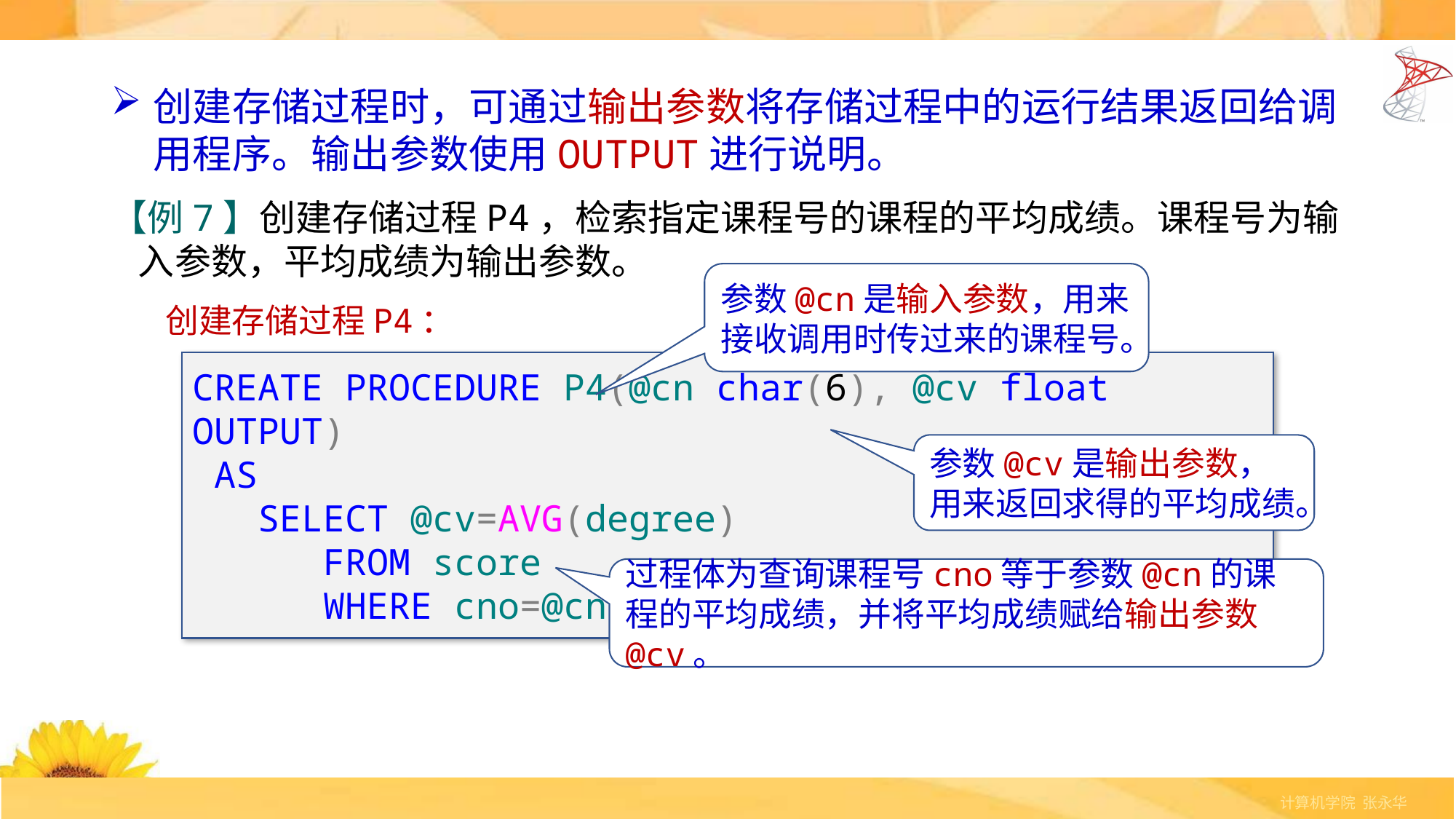

创建存储过程时，可通过输出参数将存储过程中的运行结果返回给调用程序。输出参数使用OUTPUT进行说明。
【例7】创建存储过程P4，检索指定课程号的课程的平均成绩。课程号为输入参数，平均成绩为输出参数。
创建存储过程P4：

参数@cn是输入参数，用来接收调用时传过来的课程号。
CREATE PROCEDURE P4(@cn char(6), @cv float OUTPUT)
 AS
   SELECT @cv=AVG(degree)
      FROM score
      WHERE cno=@cn
参数@cv是输出参数，用来返回求得的平均成绩。
过程体为查询课程号cno等于参数@cn的课程的平均成绩，并将平均成绩赋给输出参数@cv。